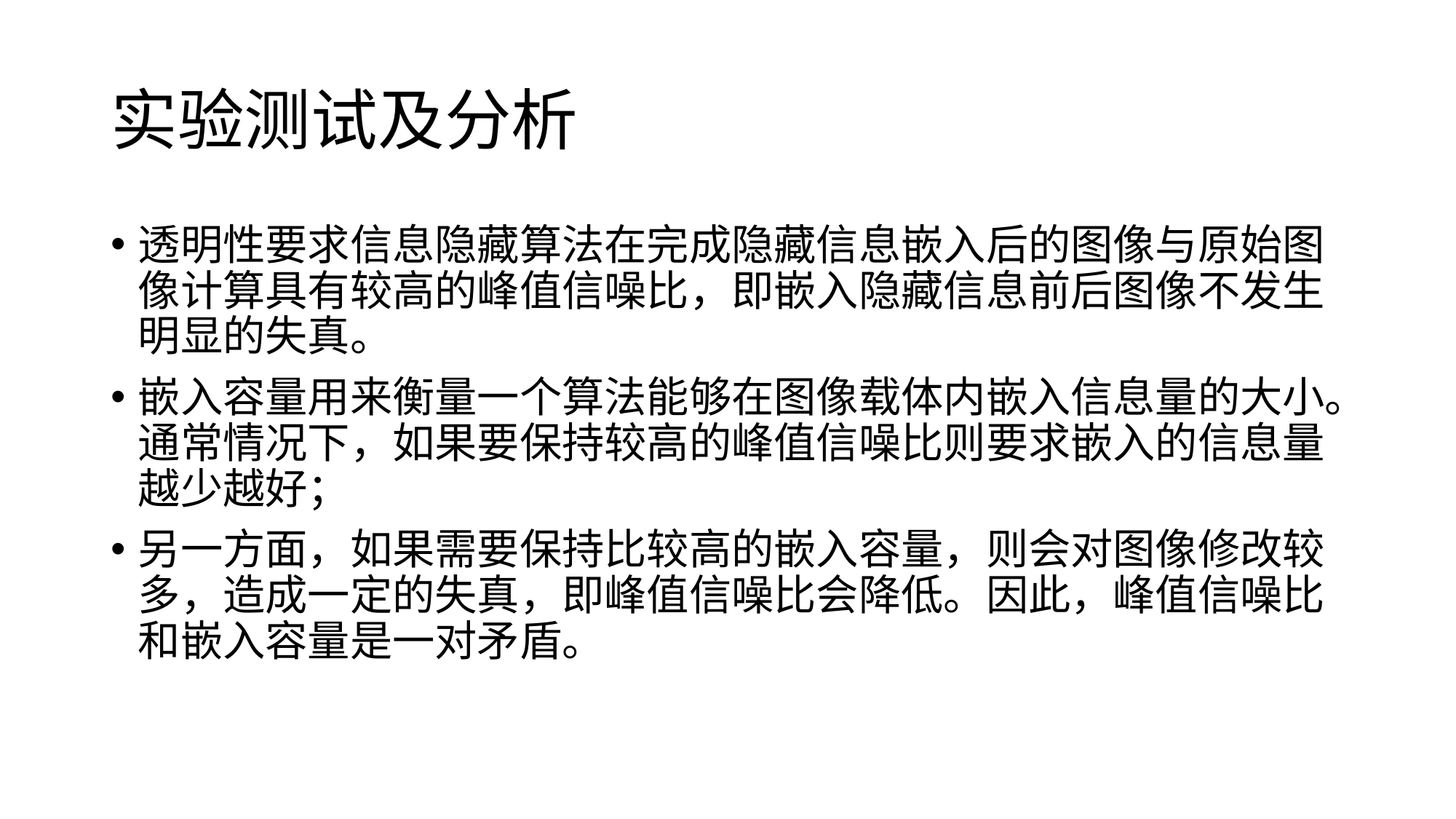

# 实验测试及分析
透明性要求信息隐藏算法在完成隐藏信息嵌入后的图像与原始图像计算具有较高的峰值信噪比，即嵌入隐藏信息前后图像不发生明显的失真。
嵌入容量用来衡量一个算法能够在图像载体内嵌入信息量的大小。通常情况下，如果要保持较高的峰值信噪比则要求嵌入的信息量越少越好；
另一方面，如果需要保持比较高的嵌入容量，则会对图像修改较多，造成一定的失真，即峰值信噪比会降低。因此，峰值信噪比和嵌入容量是一对矛盾。